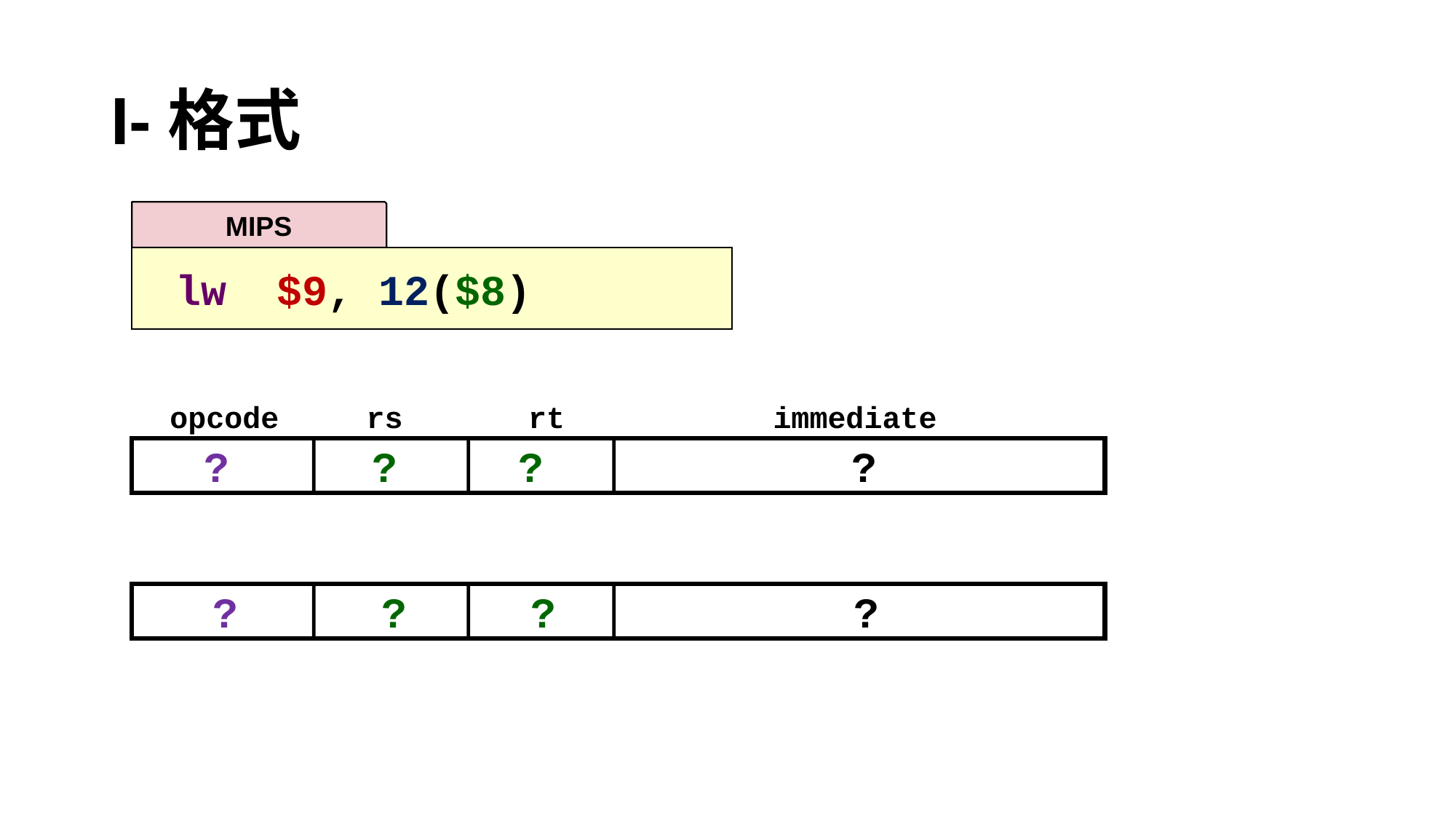

# I-格式
MIPS
  lw  $9, 12($8)
opcode
rs
rt
immediate

?
?
?
?
?
?
?
?